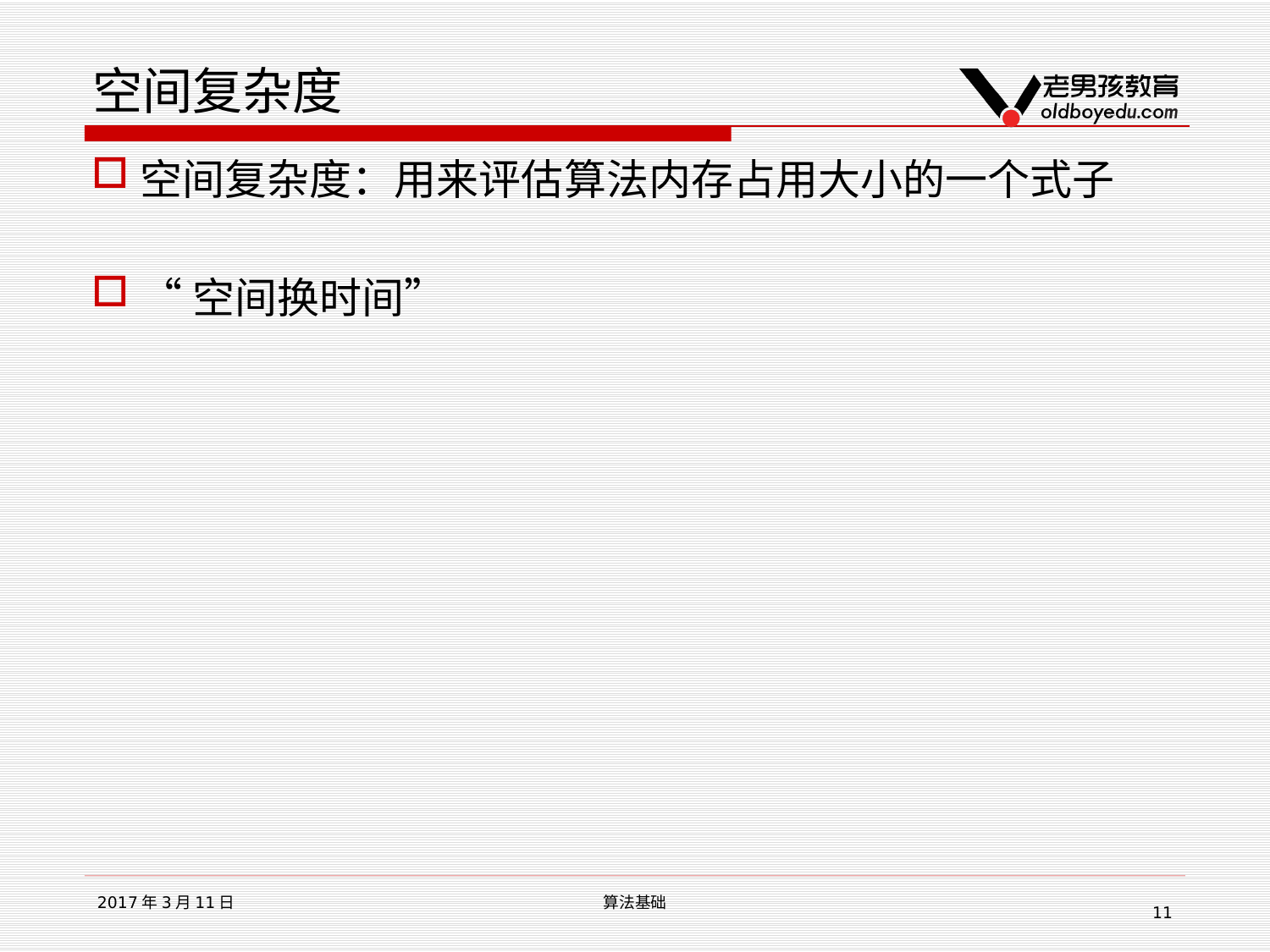

# 空间复杂度
空间复杂度：用来评估算法内存占用大小的一个式子

“空间换时间”
2017年3月11日
算法基础
11